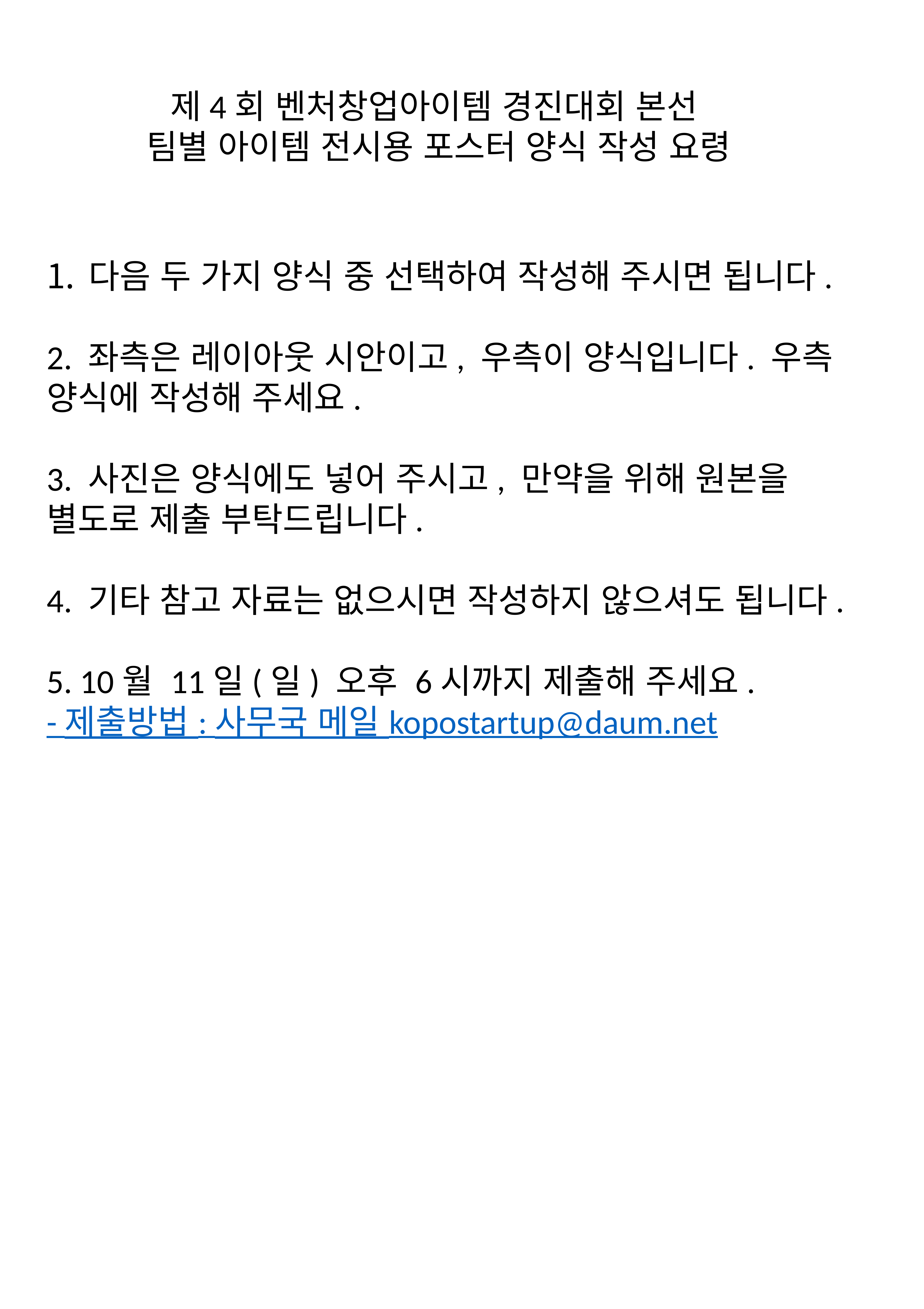

제4회 벤처창업아이템 경진대회 본선
팀별 아이템 전시용 포스터 양식 작성 요령
다음 두 가지 양식 중 선택하여 작성해 주시면 됩니다.

2. 좌측은 레이아웃 시안이고, 우측이 양식입니다. 우측 양식에 작성해 주세요.

3. 사진은 양식에도 넣어 주시고, 만약을 위해 원본을 별도로 제출 부탁드립니다.

4. 기타 참고 자료는 없으시면 작성하지 않으셔도 됩니다.

5. 10월 11일(일) 오후 6시까지 제출해 주세요.
- 제출방법 : 사무국 메일 kopostartup@daum.net